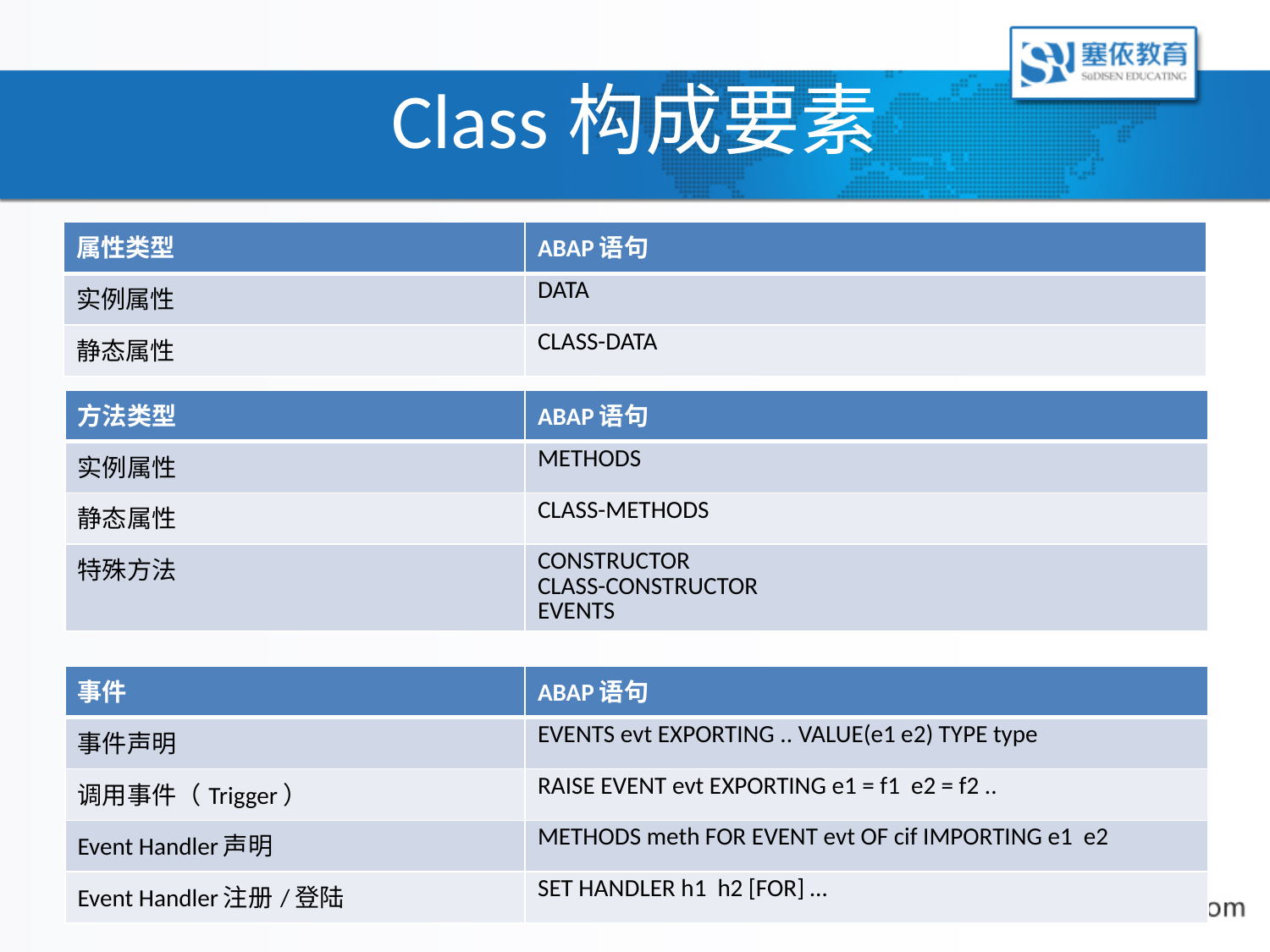

# Class构成要素
| 属性类型 | ABAP语句 |
| --- | --- |
| 实例属性 | DATA |
| 静态属性 | CLASS-DATA |
| 方法类型 | ABAP语句 |
| --- | --- |
| 实例属性 | METHODS |
| 静态属性 | CLASS-METHODS |
| 特殊方法 | CONSTRUCTOR CLASS-CONSTRUCTOR EVENTS |
| 事件 | ABAP语句 |
| --- | --- |
| 事件声明 | EVENTS evt EXPORTING .. VALUE(e1 e2) TYPE type |
| 调用事件（Trigger） | RAISE EVENT evt EXPORTING e1 = f1 e2 = f2 .. |
| Event Handler声明 | METHODS meth FOR EVENT evt OF cif IMPORTING e1 e2 |
| Event Handler注册/登陆 | SET HANDLER h1 h2 [FOR] … |